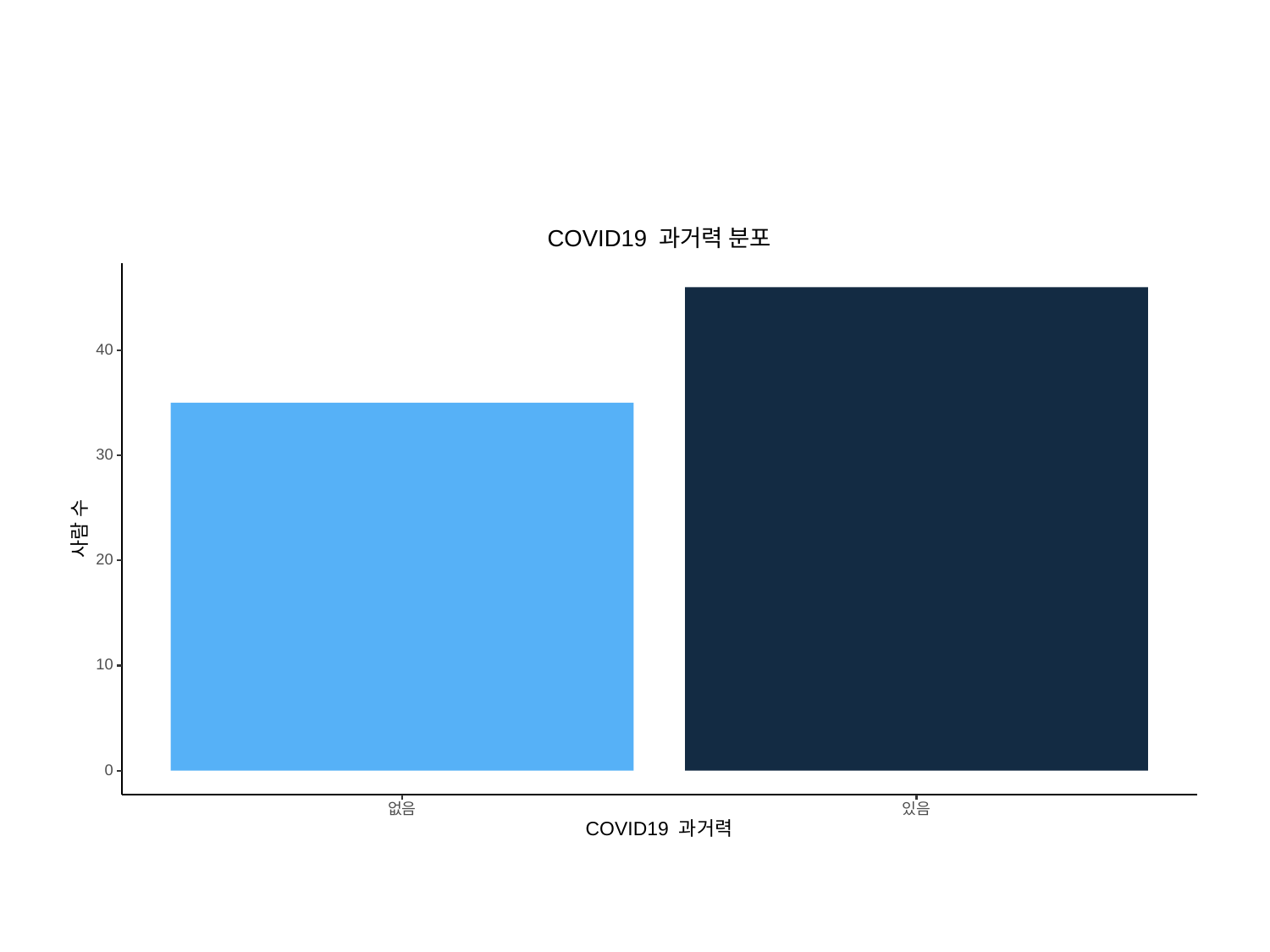

COVID19 과거력 분포

40

30

사람 수
20

10

0

없음
있음
COVID19 과거력